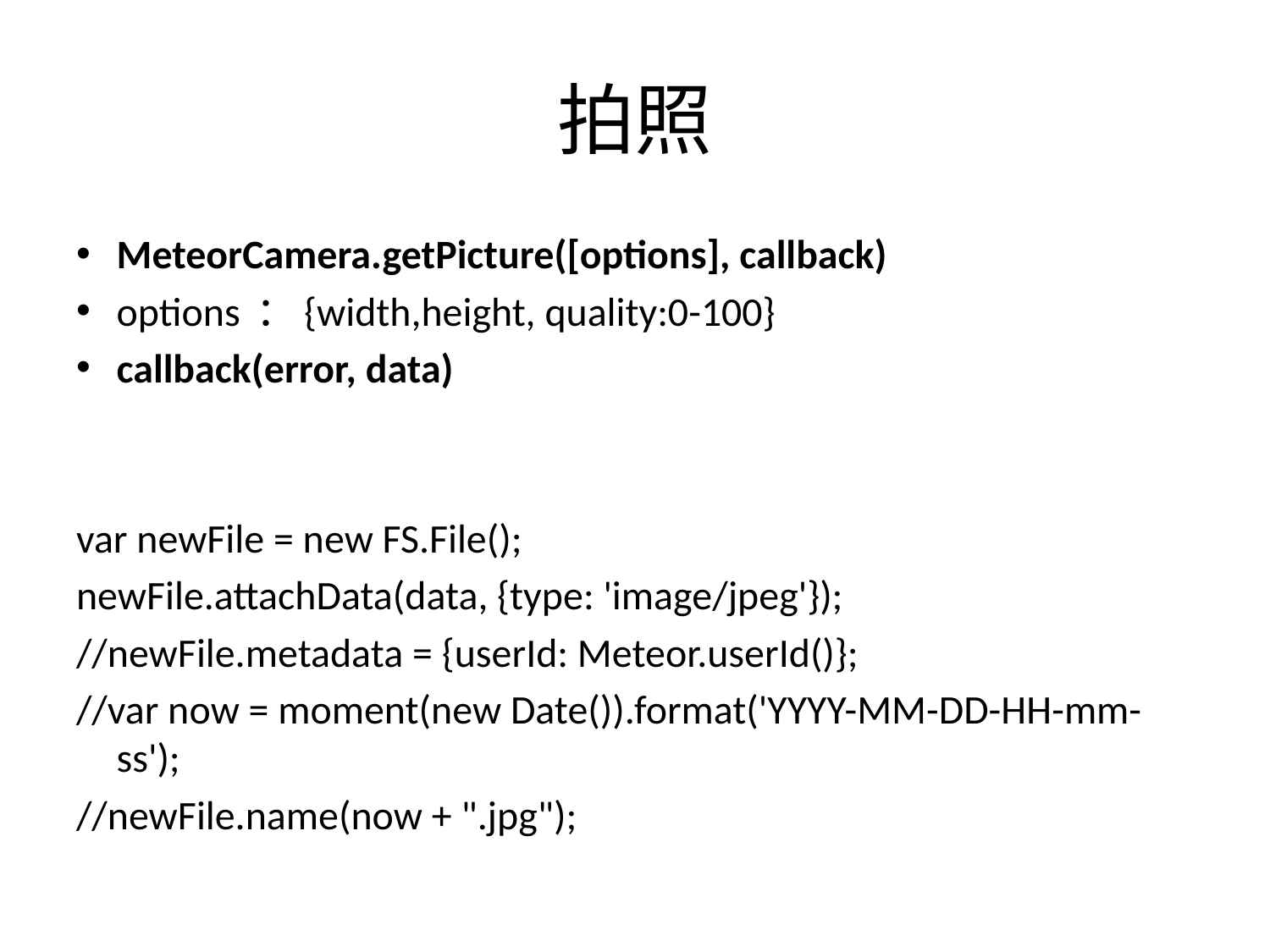

# 拍照
MeteorCamera.getPicture([options], callback)
options ：{width,height, quality:0-100}
callback(error, data)

var newFile = new FS.File();
newFile.attachData(data, {type: 'image/jpeg'});
//newFile.metadata = {userId: Meteor.userId()};
//var now = moment(new Date()).format('YYYY-MM-DD-HH-mm-ss');
//newFile.name(now + ".jpg");